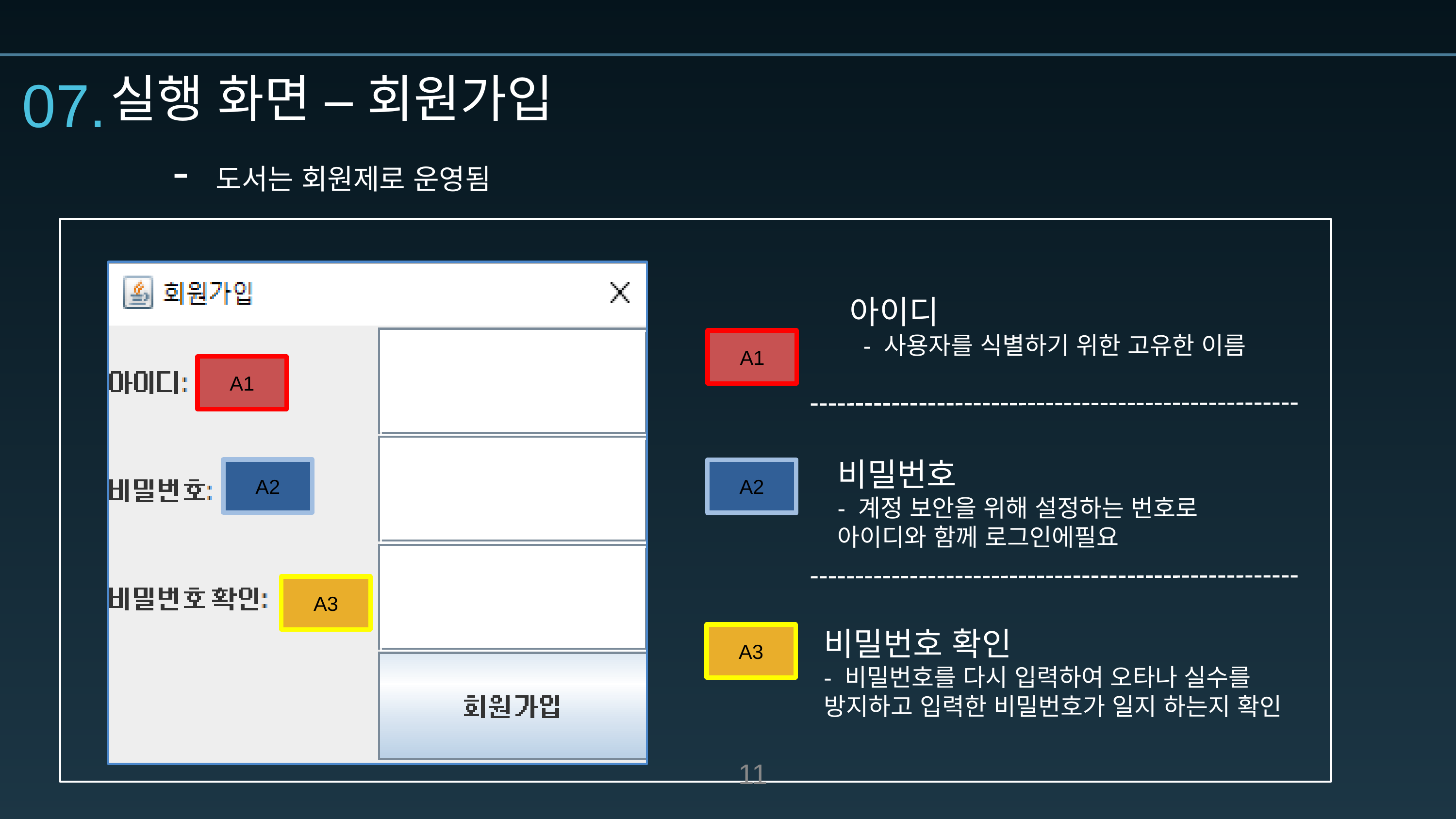

07.
실행 화면 – 회원가입
- 도서는 회원제로 운영됨

아이디
  - 사용자를 식별하기 위한 고유한 이름

A1
A1
비밀번호
- 계정 보안을 위해 설정하는 번호로 아이디와 함께 로그인에필요
A2
A2
A3
비밀번호 확인
- 비밀번호를 다시 입력하여 오타나 실수를 방지하고 입력한 비밀번호가 일지 하는지 확인
A3
11